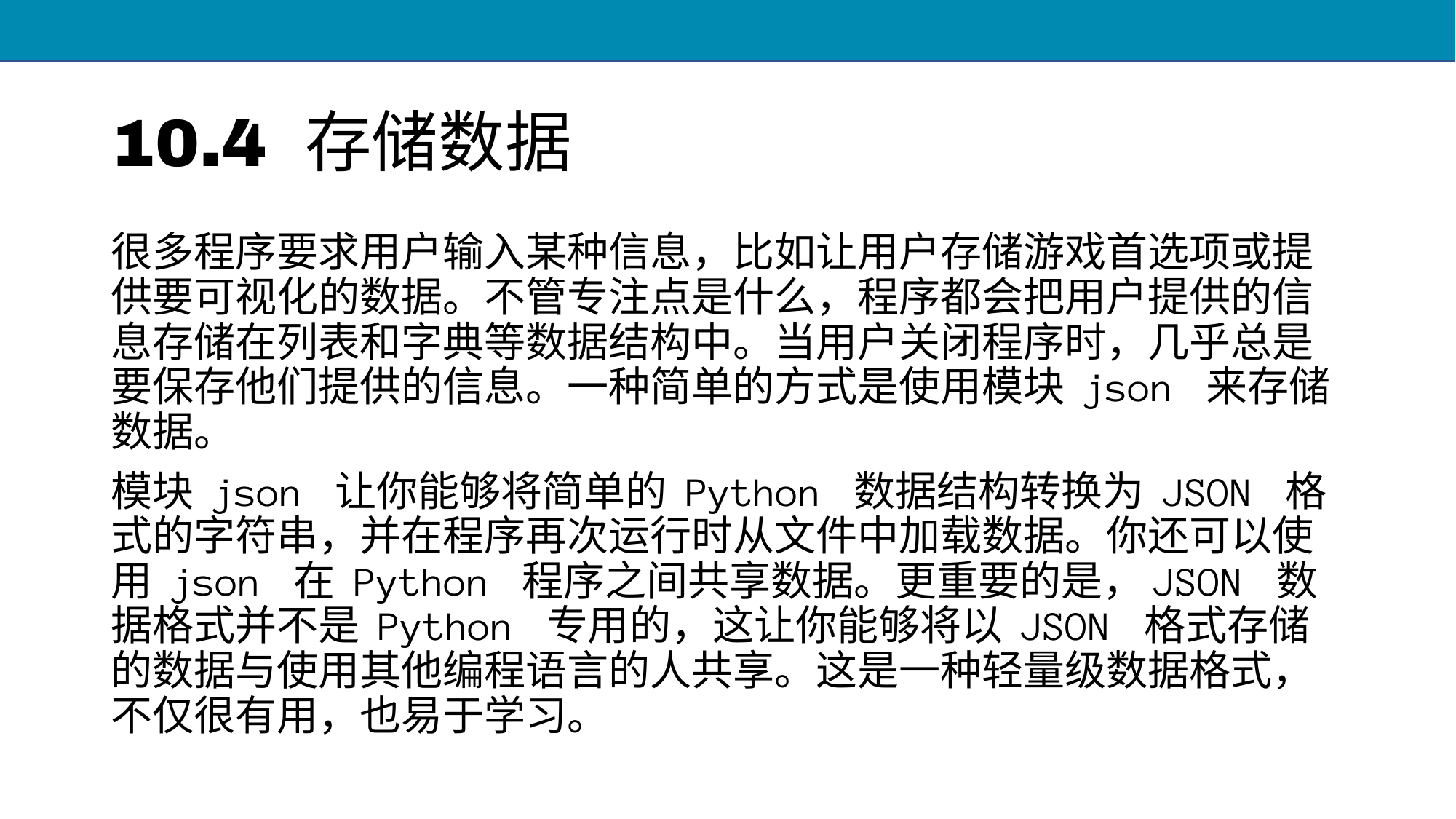

# 10.4 存储数据
很多程序要求用户输入某种信息，比如让用户存储游戏首选项或提供要可视化的数据。不管专注点是什么，程序都会把用户提供的信息存储在列表和字典等数据结构中。当用户关闭程序时，几乎总是要保存他们提供的信息。一种简单的方式是使用模块 json 来存储数据。
模块 json 让你能够将简单的 Python 数据结构转换为 JSON 格式的字符串，并在程序再次运行时从文件中加载数据。你还可以使用 json 在 Python 程序之间共享数据。更重要的是，JSON 数据格式并不是 Python 专用的，这让你能够将以 JSON 格式存储的数据与使用其他编程语言的人共享。这是一种轻量级数据格式，不仅很有用，也易于学习。